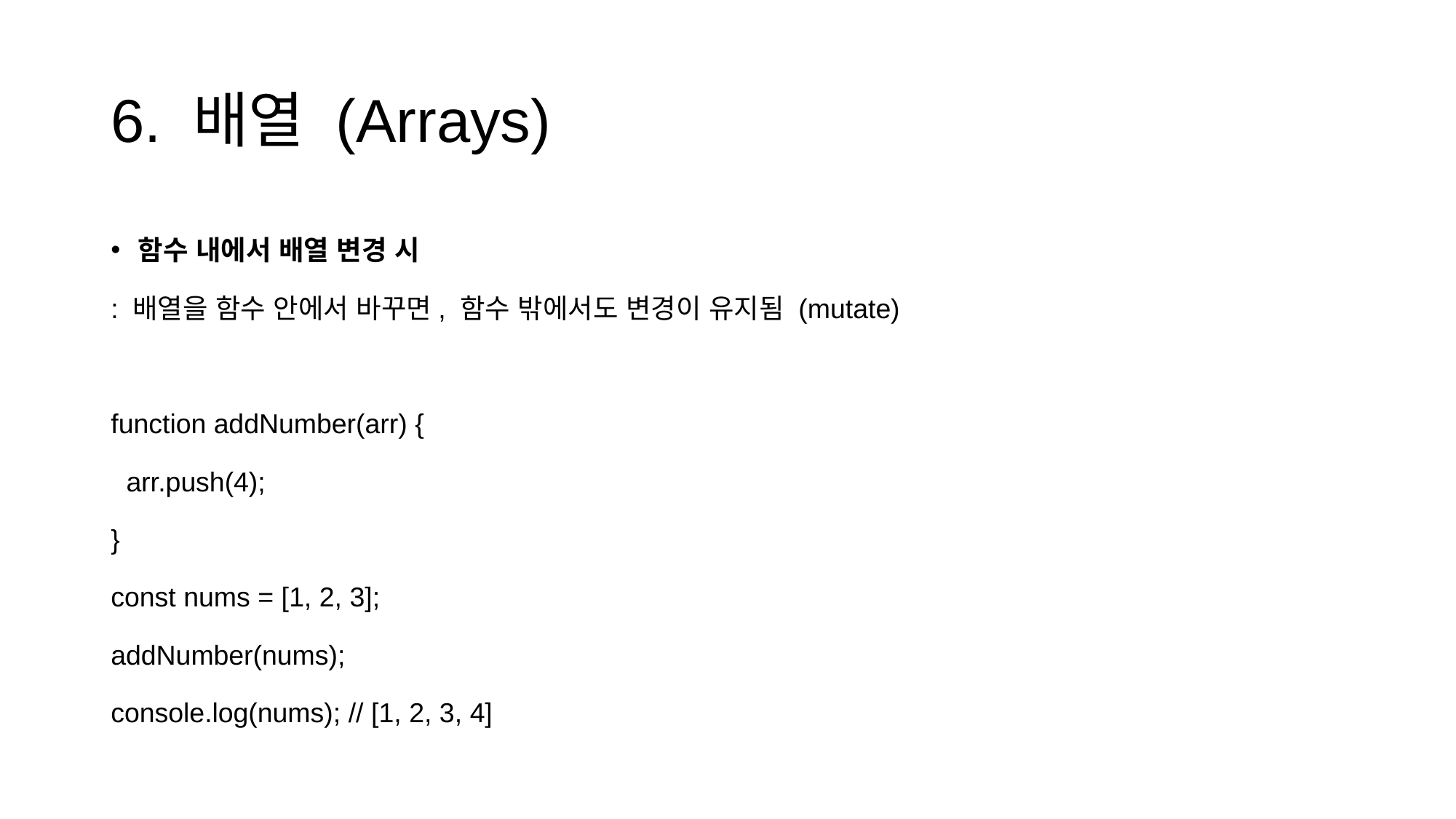

# 6. 배열 (Arrays)
함수 내에서 배열 변경 시
: 배열을 함수 안에서 바꾸면, 함수 밖에서도 변경이 유지됨 (mutate)

function addNumber(arr) {
  arr.push(4);
}
const nums = [1, 2, 3];
addNumber(nums);
console.log(nums); // [1, 2, 3, 4]